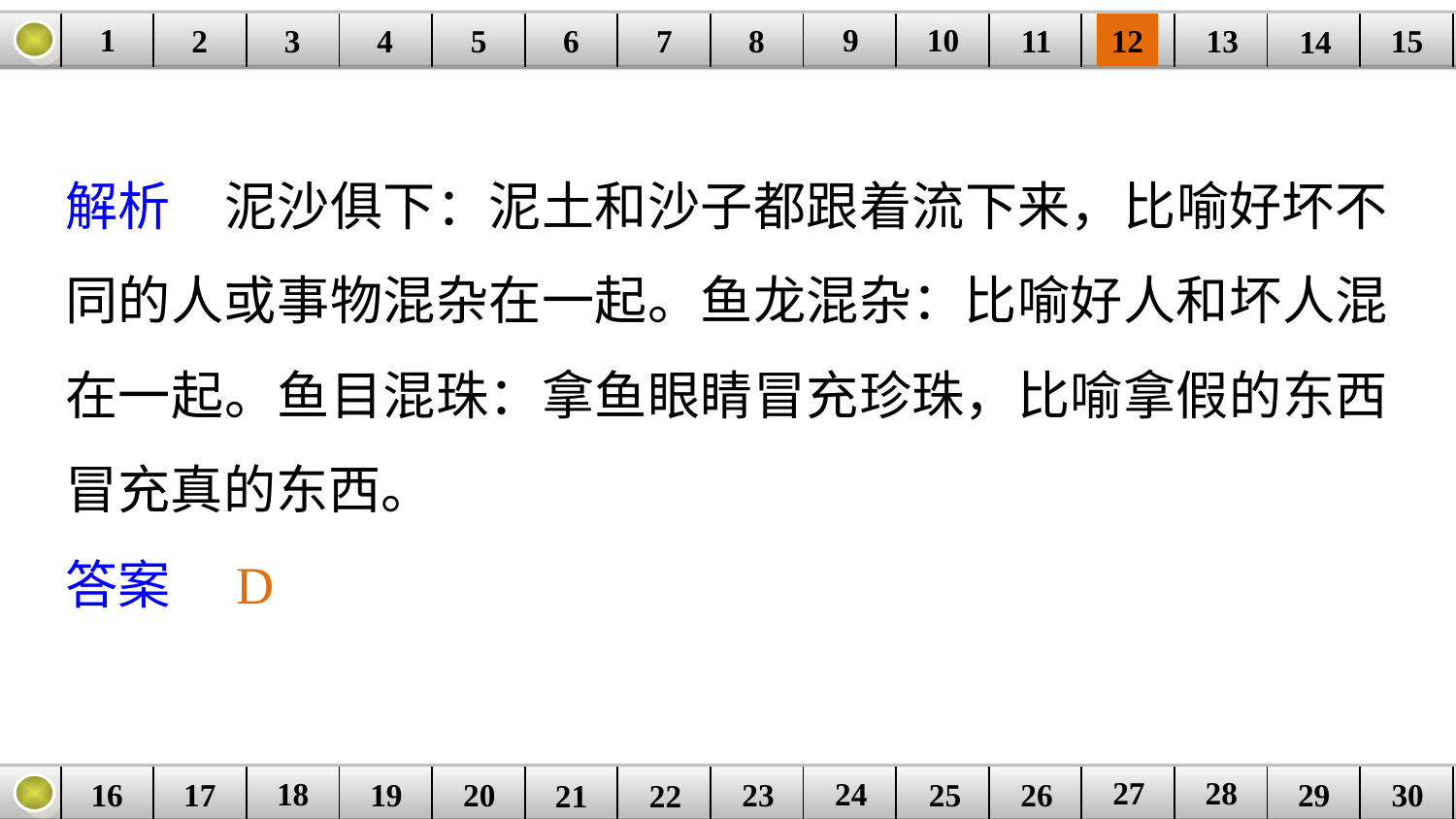

9
10
1
3
4
5
6
8
11
2
12
15
|  |  |  |  |  |  |  |  |  |  |  |  |  |  |  |
| --- | --- | --- | --- | --- | --- | --- | --- | --- | --- | --- | --- | --- | --- | --- |
7
13
14

解析　泥沙俱下：泥土和沙子都跟着流下来，比喻好坏不同的人或事物混杂在一起。鱼龙混杂：比喻好人和坏人混在一起。鱼目混珠：拿鱼眼睛冒充珍珠，比喻拿假的东西冒充真的东西。
答案　D

27
28
18
24
16
25
26
30
|  |  |  |  |  |  |  |  |  |  |  |  |  |  |  |
| --- | --- | --- | --- | --- | --- | --- | --- | --- | --- | --- | --- | --- | --- | --- |
23
17
19
20
29
21
22